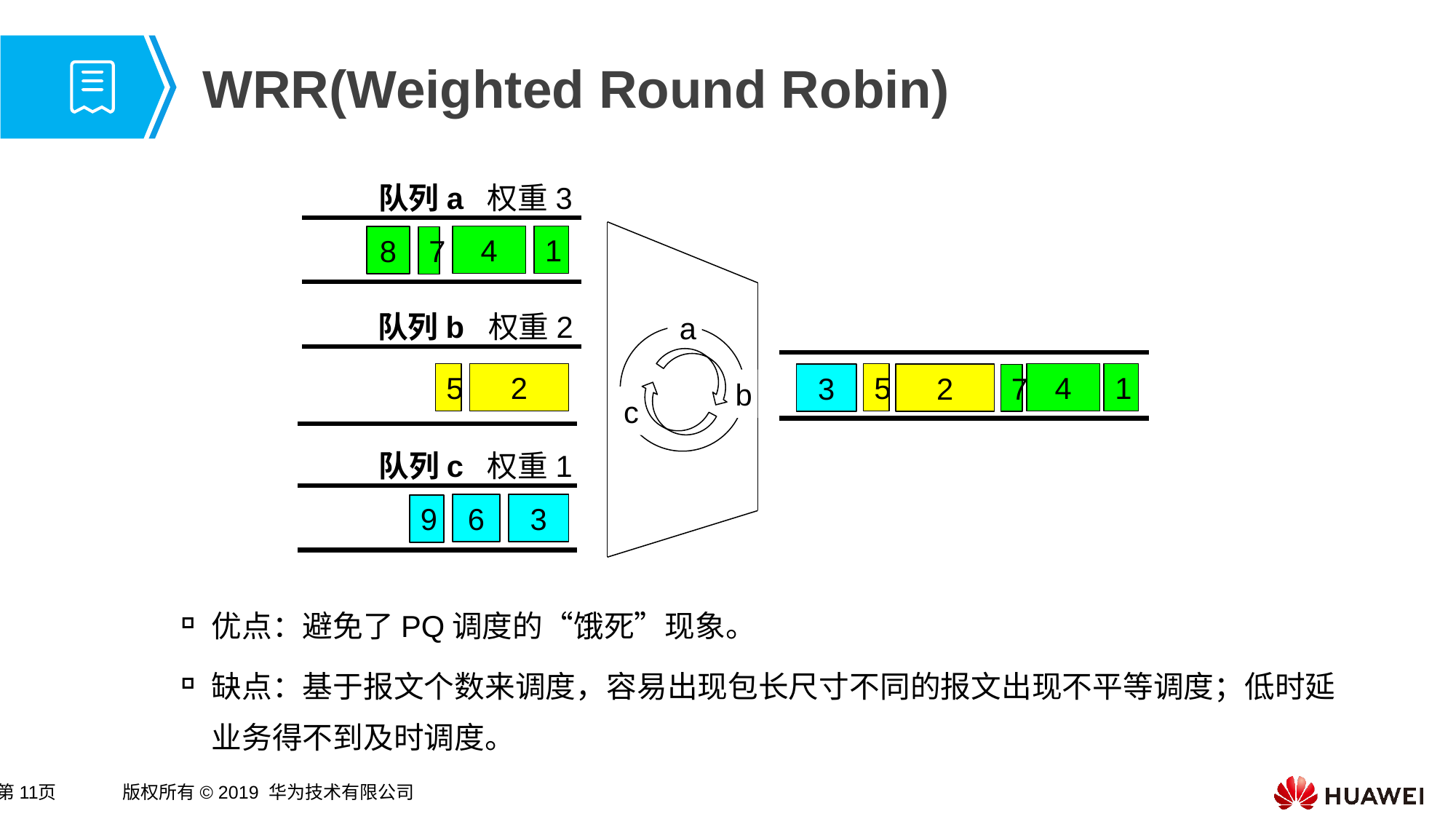

# WRR(Weighted Round Robin)
队列a  权重3
4
1
8
7
队列b  权重2
a

5
2
5
4
1
3
2
7
b
c

队列c  权重1
6
3
9
优点：避免了PQ调度的“饿死”现象。
缺点：基于报文个数来调度，容易出现包长尺寸不同的报文出现不平等调度；低时延业务得不到及时调度。